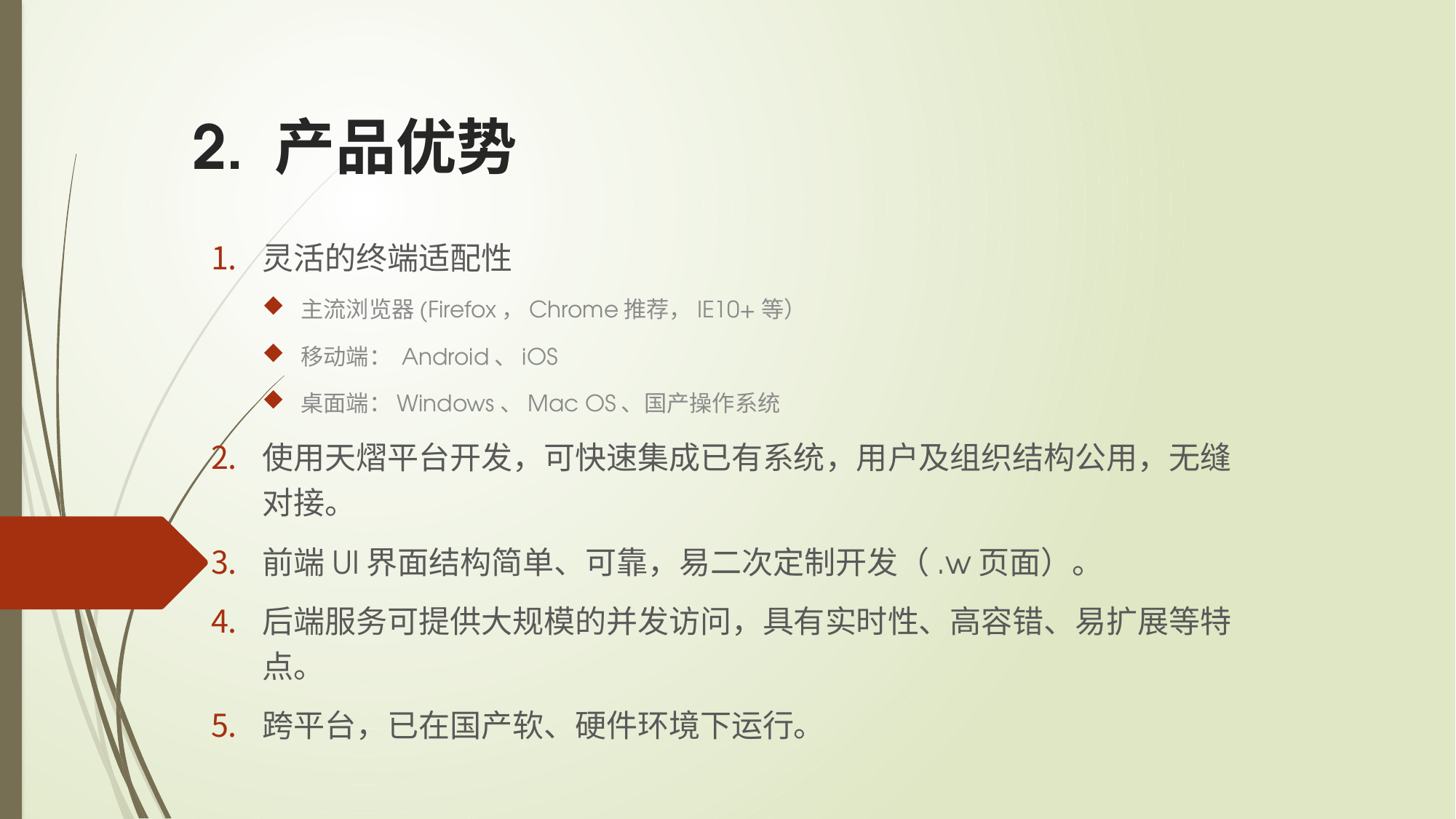

# 2. 产品优势
灵活的终端适配性
主流浏览器(Firefox，Chrome推荐，IE10+等）
移动端： Android、iOS
桌面端：Windows、Mac OS、国产操作系统
使用天熠平台开发，可快速集成已有系统，用户及组织结构公用，无缝对接。
前端UI界面结构简单、可靠，易二次定制开发（.w页面）。
后端服务可提供大规模的并发访问，具有实时性、高容错、易扩展等特点。
跨平台，已在国产软、硬件环境下运行。